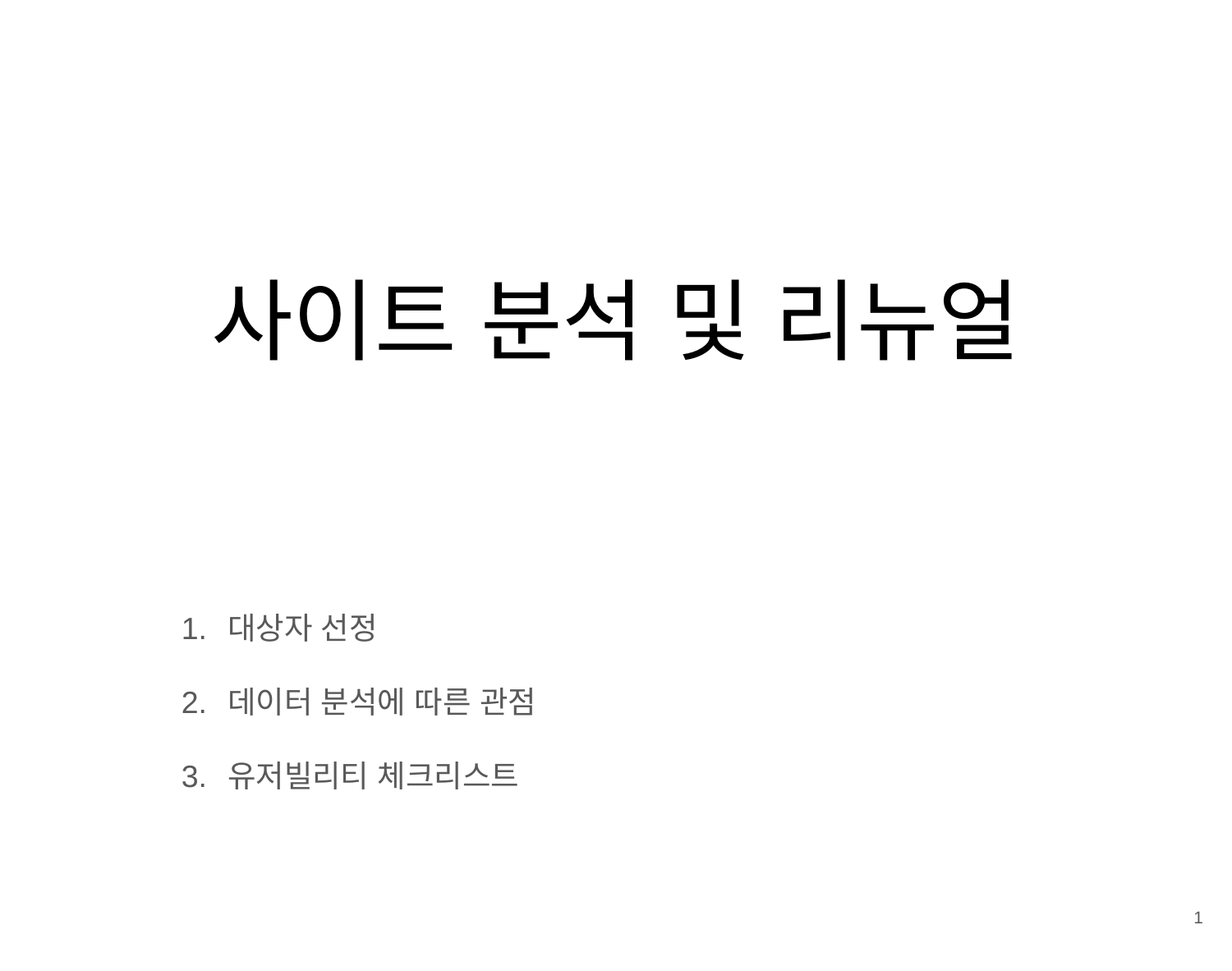

# 사이트 분석 및 리뉴얼
대상자 선정
데이터 분석에 따른 관점
유저빌리티 체크리스트
1